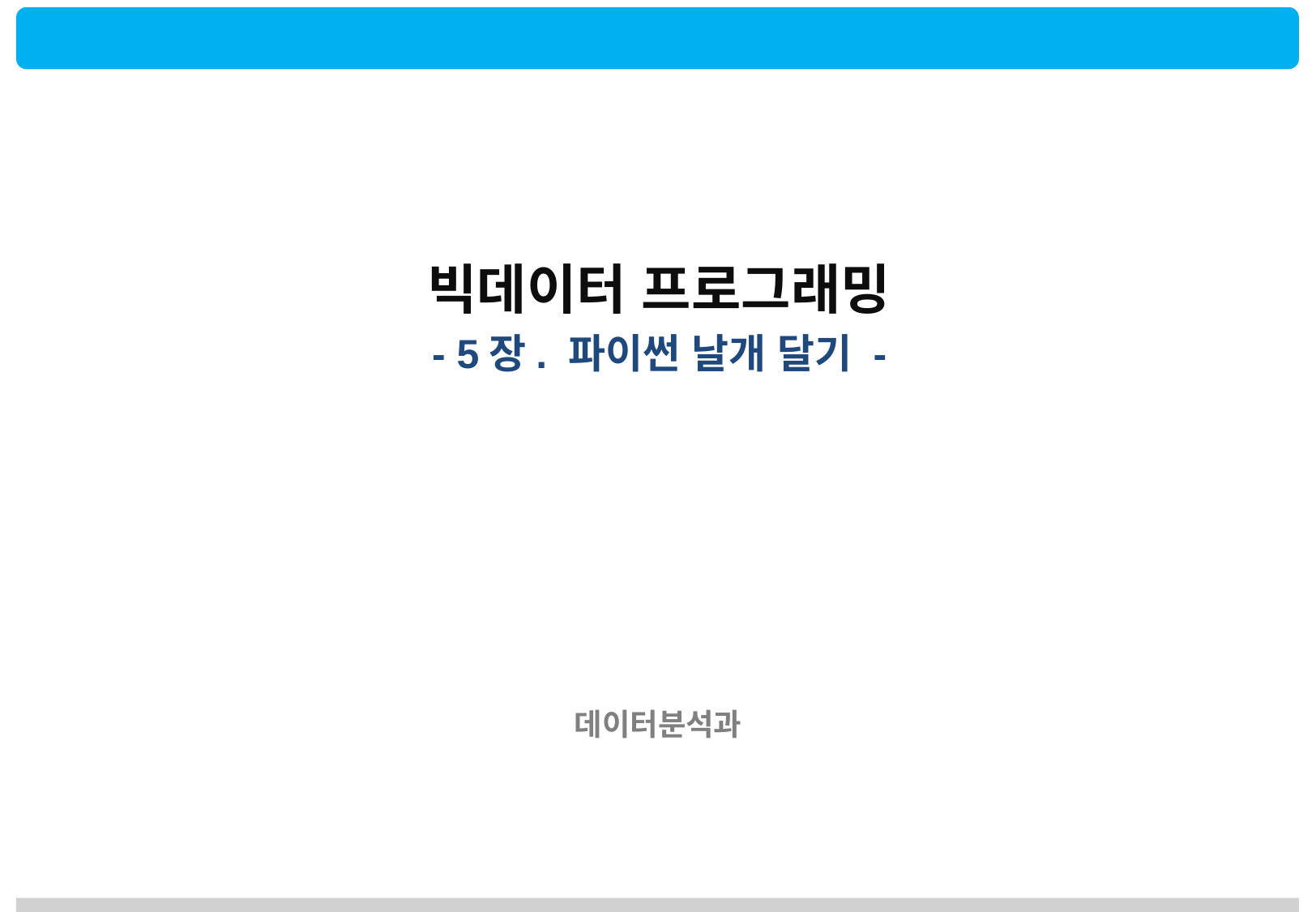

빅데이터 프로그래밍
- 5장. 파이썬 날개 달기 -
데이터분석과